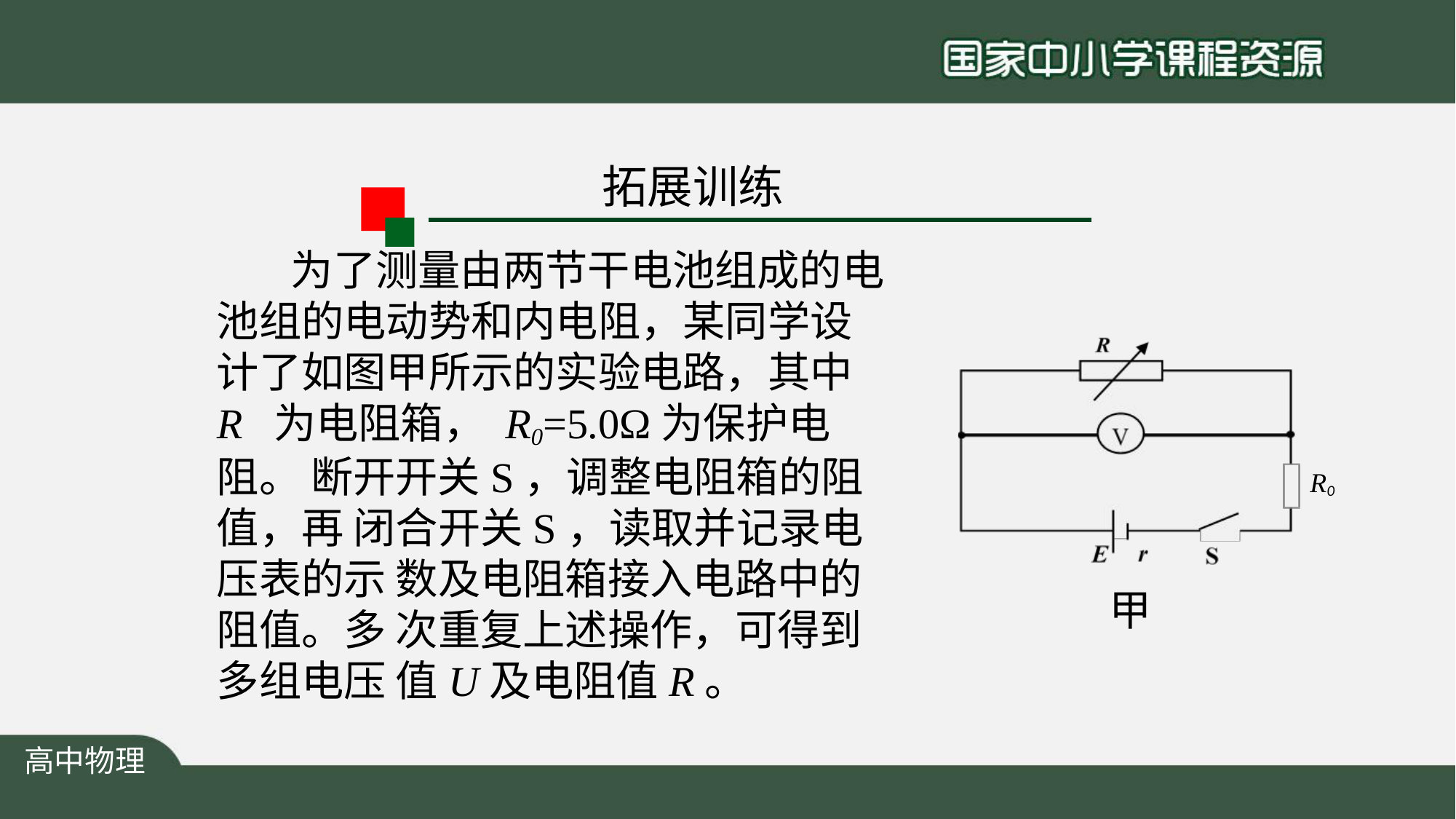

# 拓展训练

为了测量由两节干电池组成的电 池组的电动势和内电阻，某同学设 计了如图甲所示的实验电路，其中R  为电阻箱， R0=5.0Ω为保护电阻。 断开开关S，调整电阻箱的阻值，再 闭合开关S，读取并记录电压表的示 数及电阻箱接入电路中的阻值。多 次重复上述操作，可得到多组电压 值U及电阻值R。

R0

甲
高中物理